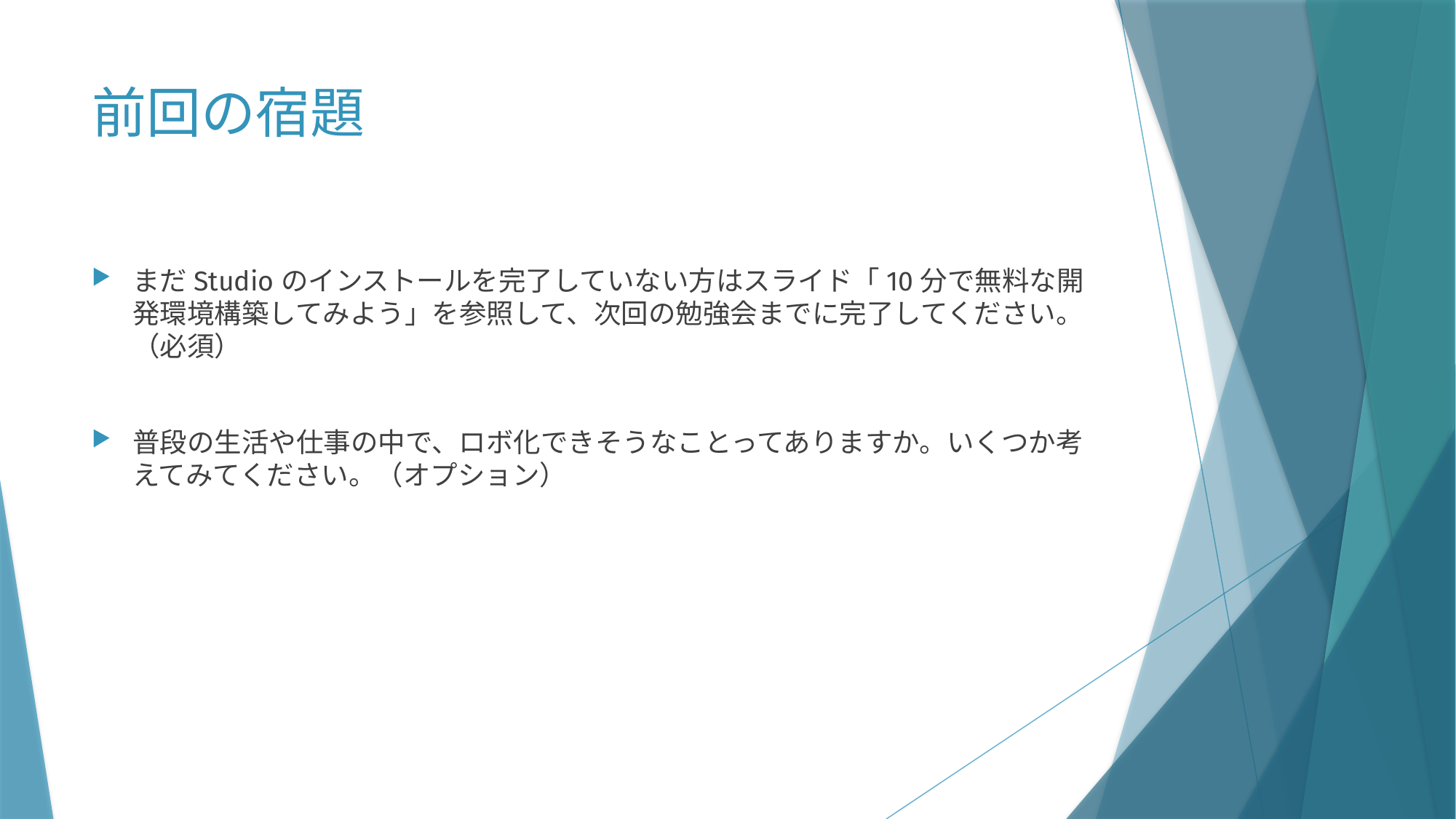

# 前回の宿題
まだStudioのインストールを完了していない方はスライド「10分で無料な開発環境構築してみよう」を参照して、次回の勉強会までに完了してください。（必須）

普段の生活や仕事の中で、ロボ化できそうなことってありますか。いくつか考えてみてください。（オプション）